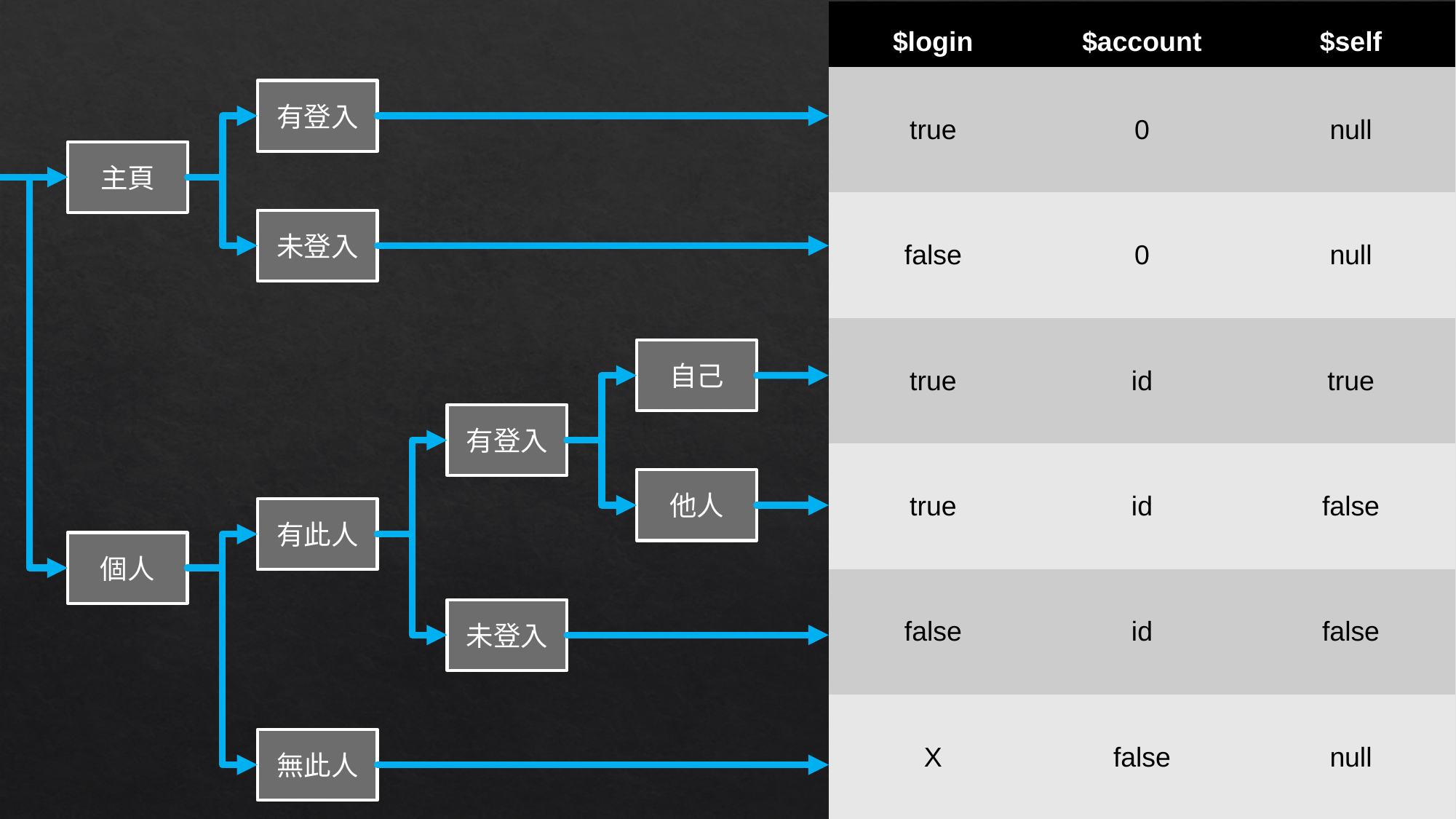

| $login | $account | $self |
| --- | --- | --- |
| true | 0 | null |
| false | 0 | null |
| true | id | true |
| true | id | false |
| false | id | false |
| X | false | null |
有登入
主頁
未登入
自己
有登入
他人
有此人
個人
未登入
無此人